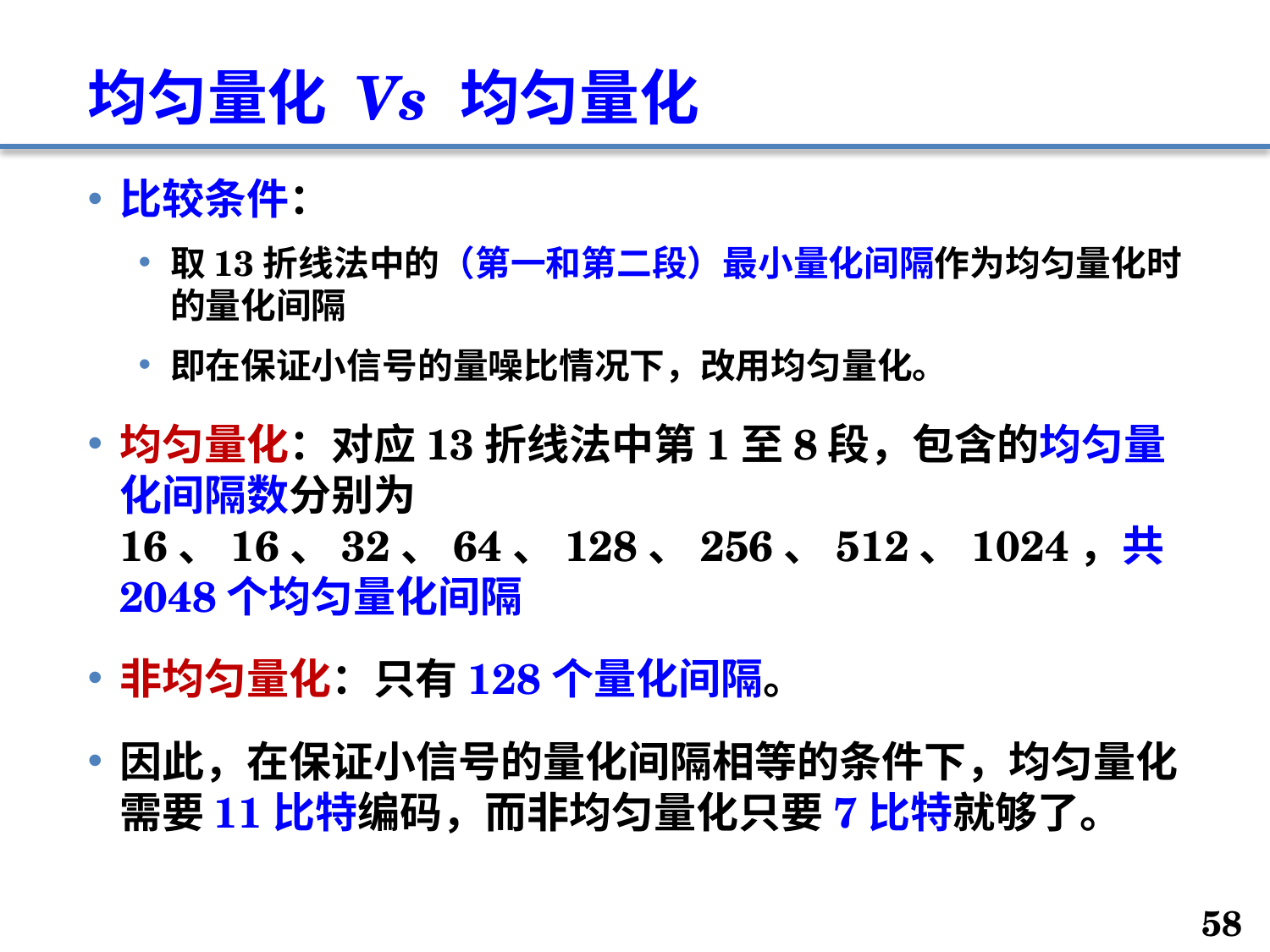

# 均匀量化 Vs 均匀量化
比较条件：
取13折线法中的（第一和第二段）最小量化间隔作为均匀量化时的量化间隔
即在保证小信号的量噪比情况下，改用均匀量化。
均匀量化：对应13折线法中第1至8段，包含的均匀量化间隔数分别为16、16、32、64、128、256、512、1024，共2048个均匀量化间隔
非均匀量化：只有128个量化间隔。
因此，在保证小信号的量化间隔相等的条件下，均匀量化需要11比特编码，而非均匀量化只要7比特就够了。
58